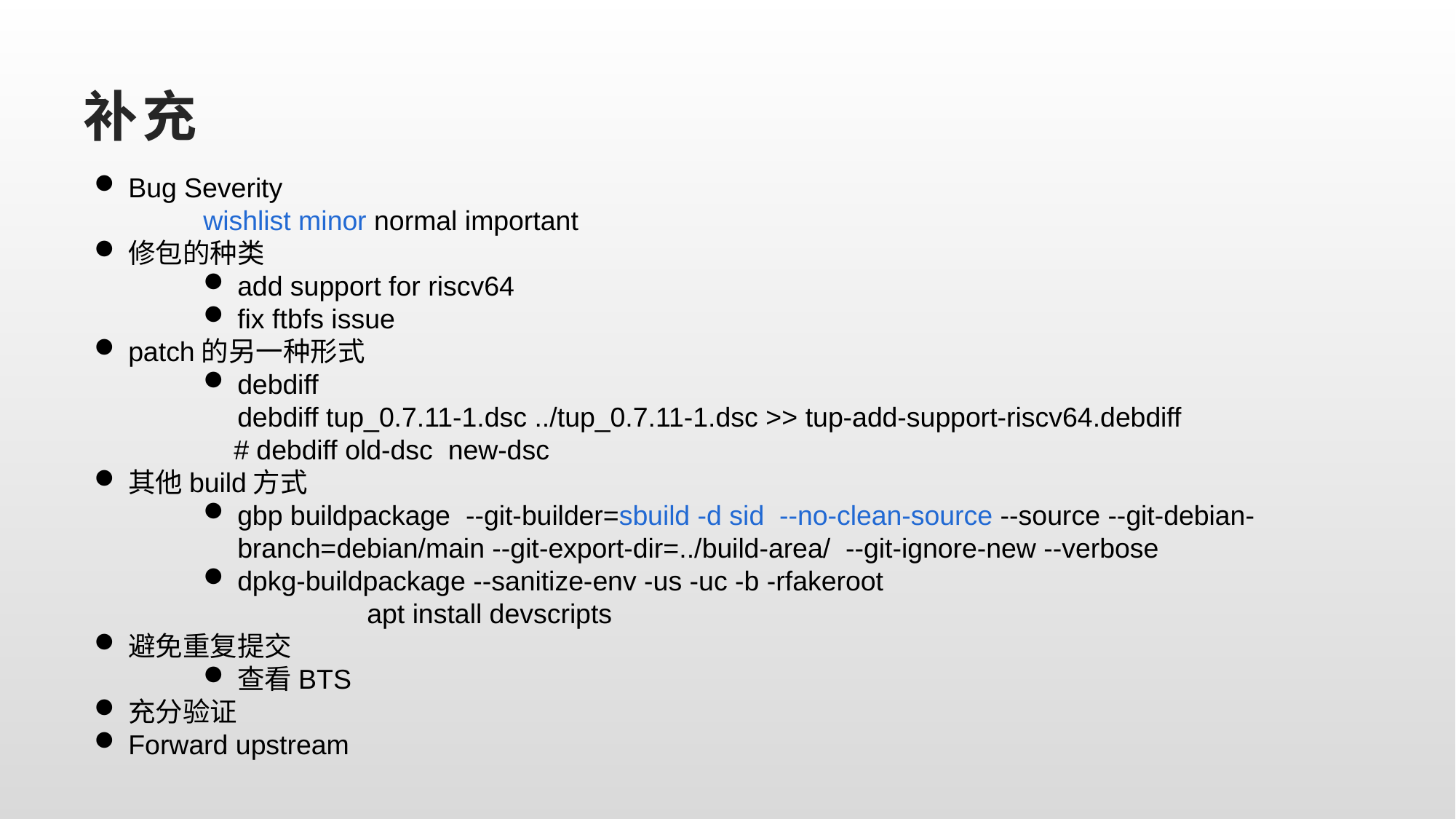

# 补充

Bug Severity
	wishlist minor normal important
修包的种类
add support for riscv64
fix ftbfs issue
patch的另一种形式
debdiff
debdiff tup_0.7.11-1.dsc ../tup_0.7.11-1.dsc >> tup-add-support-riscv64.debdiff
    # debdiff old-dsc  new-dsc
其他build方式
gbp buildpackage  --git-builder=sbuild -d sid  --no-clean-source --source --git-debian-branch=debian/main --git-export-dir=../build-area/  --git-ignore-new --verbose
dpkg-buildpackage --sanitize-env -us -uc -b -rfakeroot
	apt install devscripts
避免重复提交
查看BTS
充分验证
Forward upstream